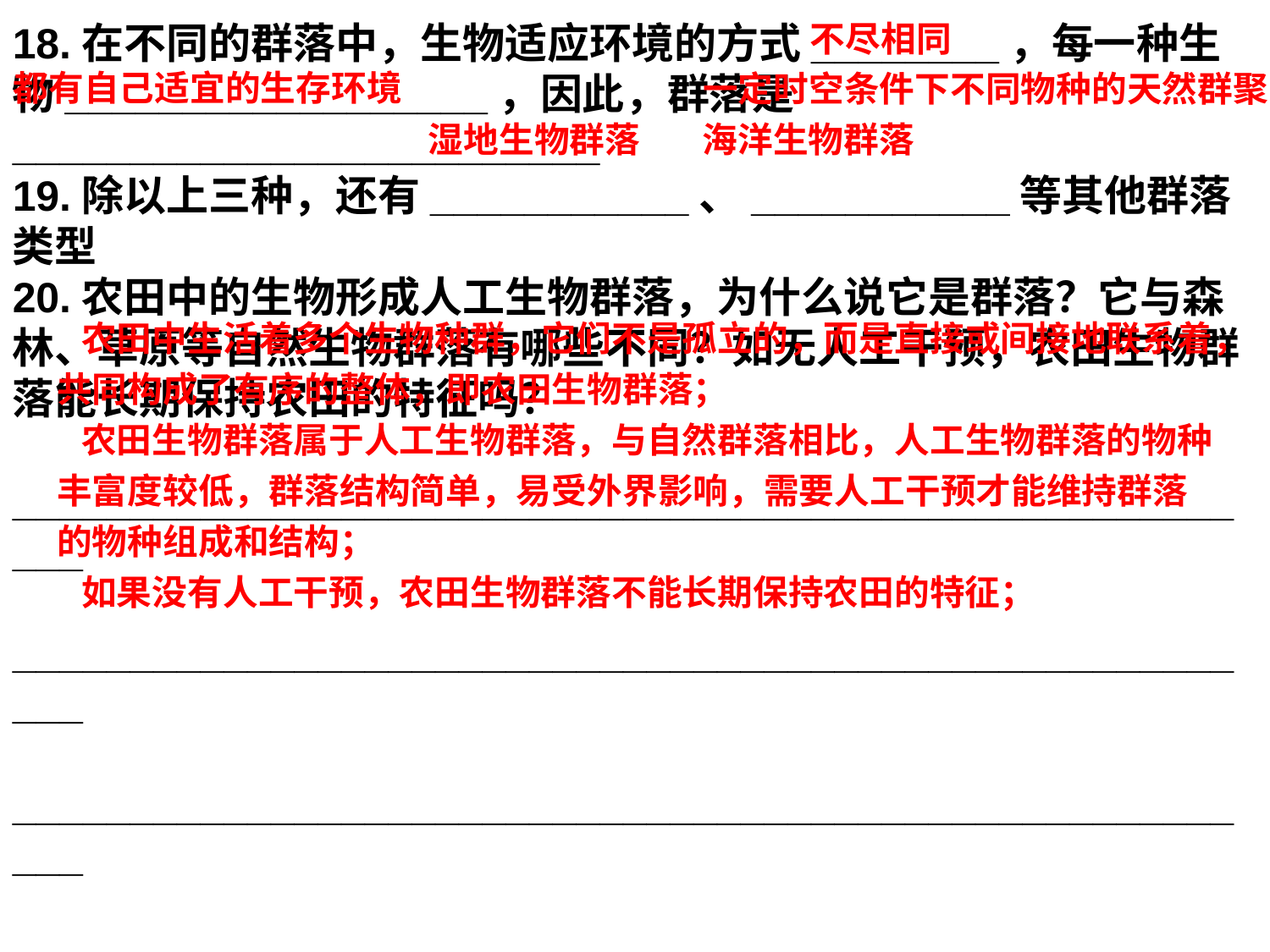

不尽相同
18.在不同的群落中，生物适应环境的方式________，每一种生物__________________，因此，群落是_________________________
19.除以上三种，还有___________、___________等其他群落类型
20.农田中的生物形成人工生物群落，为什么说它是群落？它与森林、草原等自然生物群落有哪些不同？如无人工干预，农田生物群落能长期保持农田的特征吗？
  _______________________________________________________
  _______________________________________________________
  _______________________________________________________
  _______________________________________________________
  _______________________________________________________
  _______________________________________________________

都有自己适宜的生存环境
一定时空条件下不同物种的天然群聚
湿地生物群落
海洋生物群落
  农田中生活着多个生物种群，它们不是孤立的，而是直接或间接地联系着，共同构成了有序的整体，即农田生物群落；
  农田生物群落属于人工生物群落，与自然群落相比，人工生物群落的物种丰富度较低，群落结构简单，易受外界影响，需要人工干预才能维持群落的物种组成和结构；
  如果没有人工干预，农田生物群落不能长期保持农田的特征；